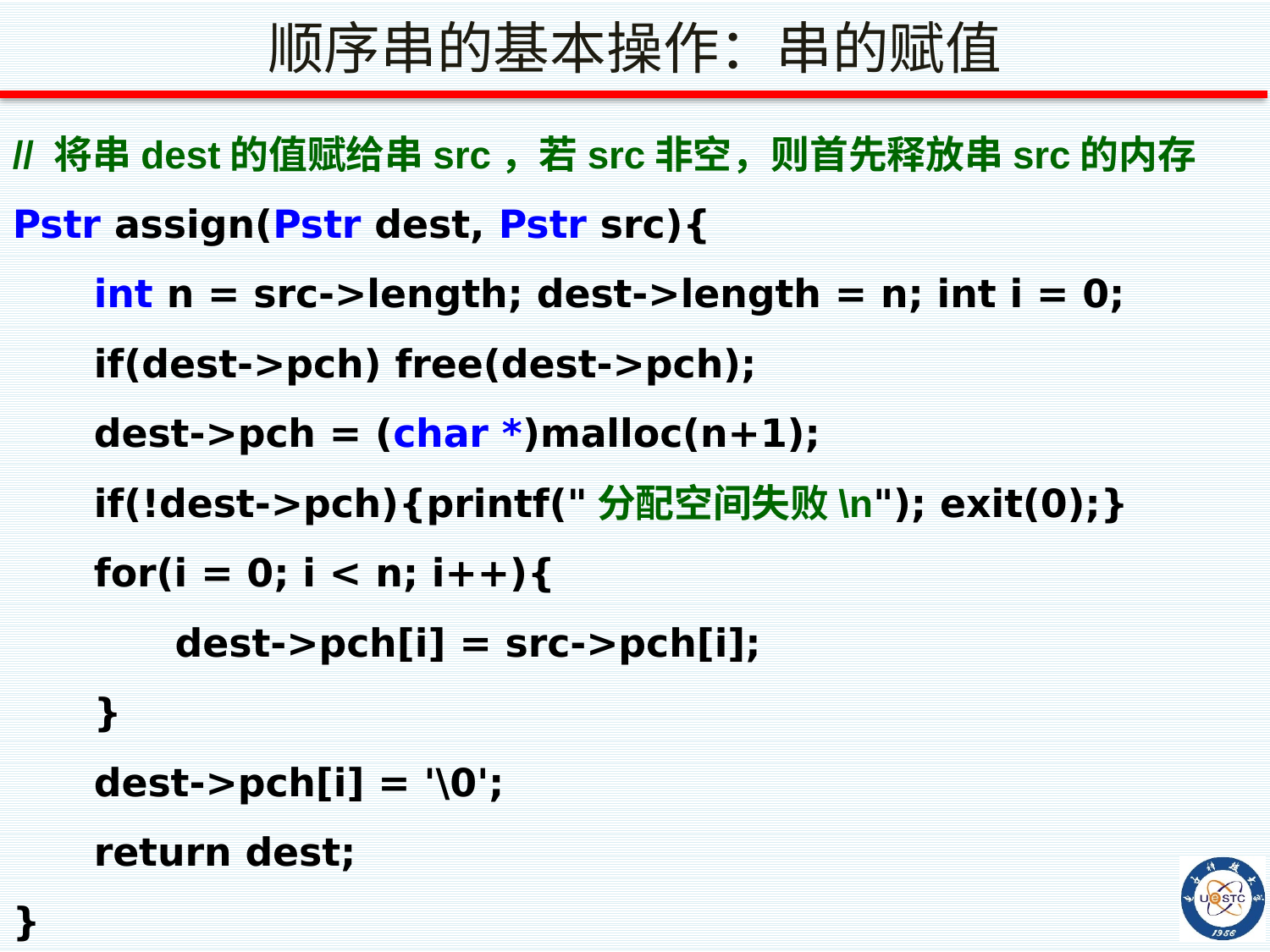

顺序串的基本操作：串的赋值
// 将串dest的值赋给串src，若src非空，则首先释放串src的内存
Pstr assign(Pstr dest, Pstr src){
      int n = src->length; dest->length = n; int i = 0;
      if(dest->pch) free(dest->pch);
      dest->pch = (char *)malloc(n+1);
      if(!dest->pch){printf("分配空间失败\n"); exit(0);}
      for(i = 0; i < n; i++){
            dest->pch[i] = src->pch[i];
      }
      dest->pch[i] = '\0';
      return dest;
}